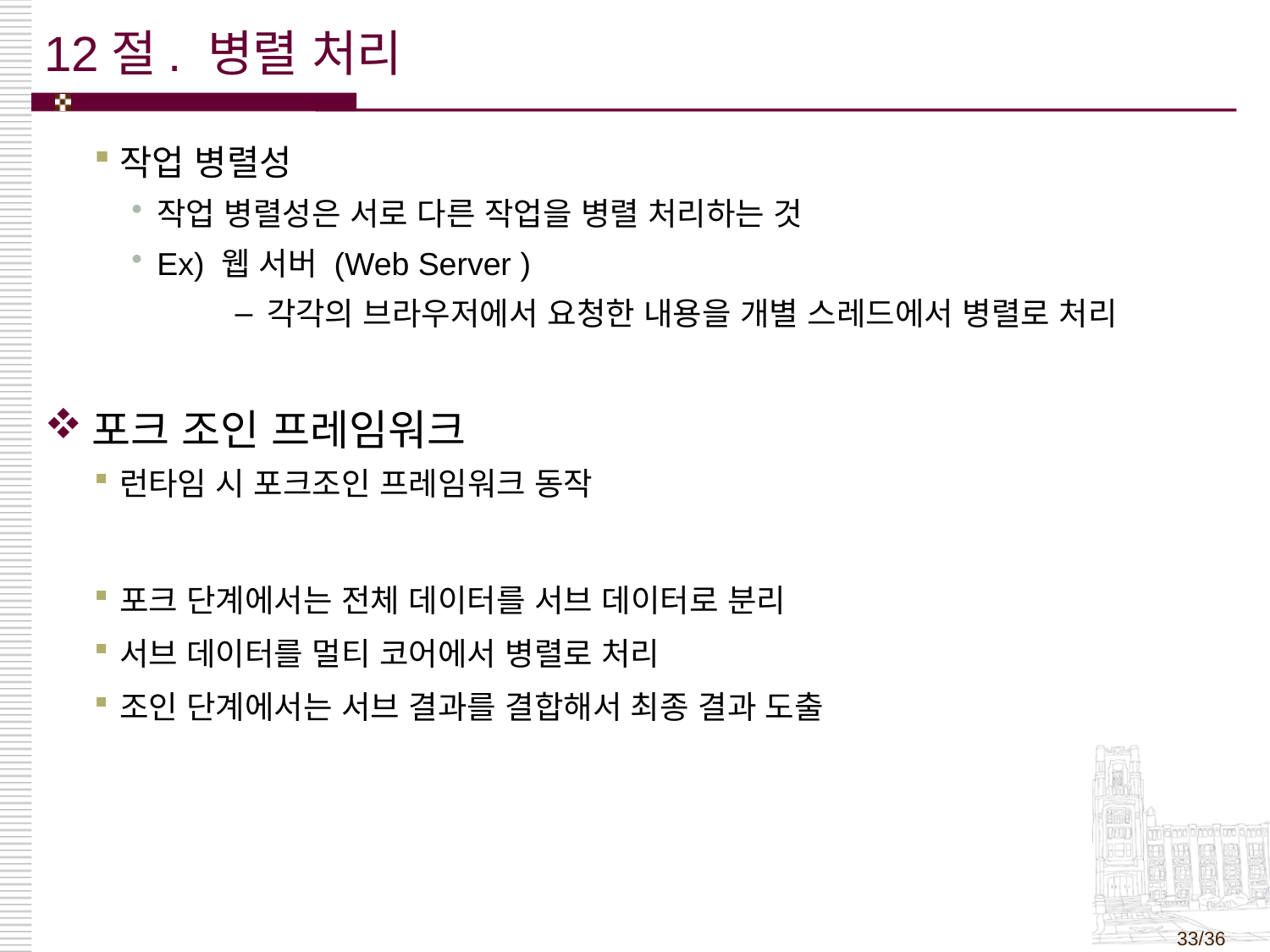

# 12절. 병렬 처리
작업 병렬성
작업 병렬성은 서로 다른 작업을 병렬 처리하는 것
Ex) 웹 서버 (Web Server )
각각의 브라우저에서 요청한 내용을 개별 스레드에서 병렬로 처리

포크 조인 프레임워크
런타임 시 포크조인 프레임워크 동작

포크 단계에서는 전체 데이터를 서브 데이터로 분리
서브 데이터를 멀티 코어에서 병렬로 처리
조인 단계에서는 서브 결과를 결합해서 최종 결과 도출